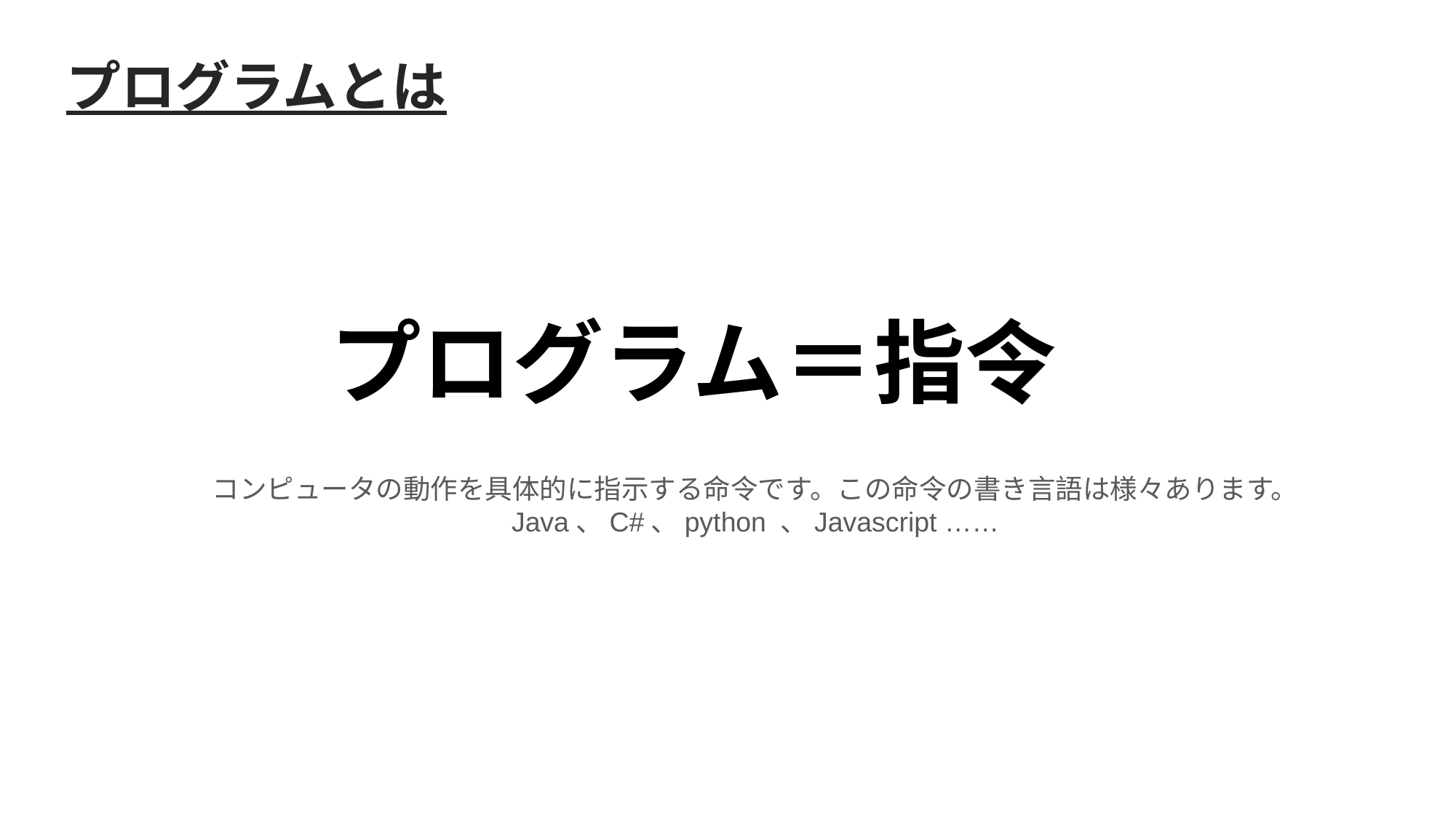

プログラムとは
プログラム＝指令
コンピュータの動作を具体的に指示する命令です。この命令の書き言語は様々あります。
Java、C#、python 、Javascript ……